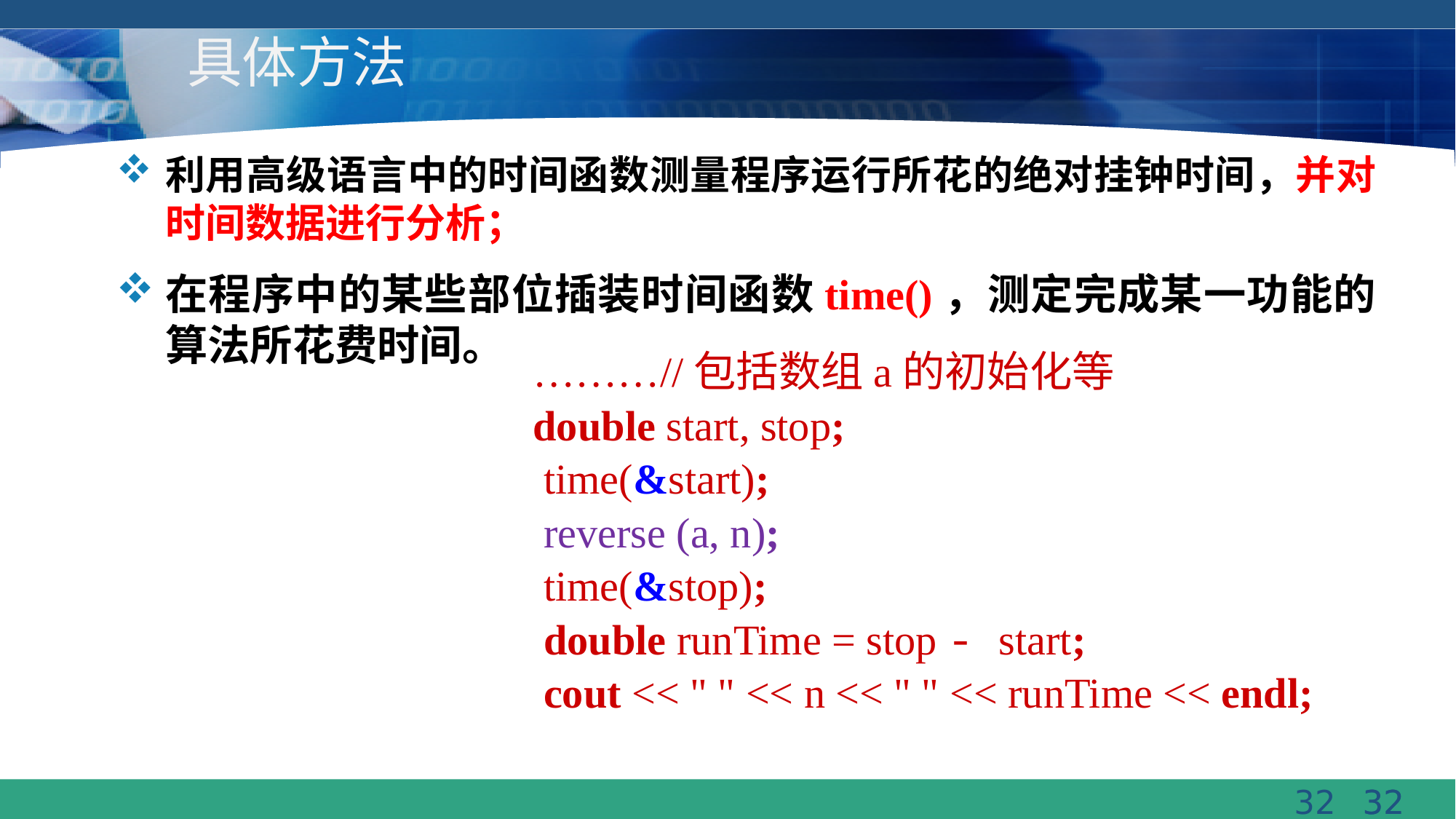

# 具体方法
利用高级语言中的时间函数测量程序运行所花的绝对挂钟时间，并对时间数据进行分析；
在程序中的某些部位插装时间函数time()，测定完成某一功能的算法所花费时间。

     ………//包括数组a的初始化等
     double start, stop;
      time(&start);
      reverse (a, n);
      time(&stop);
      double runTime = stop - start;
      cout << " " << n << " " << runTime << endl;
32